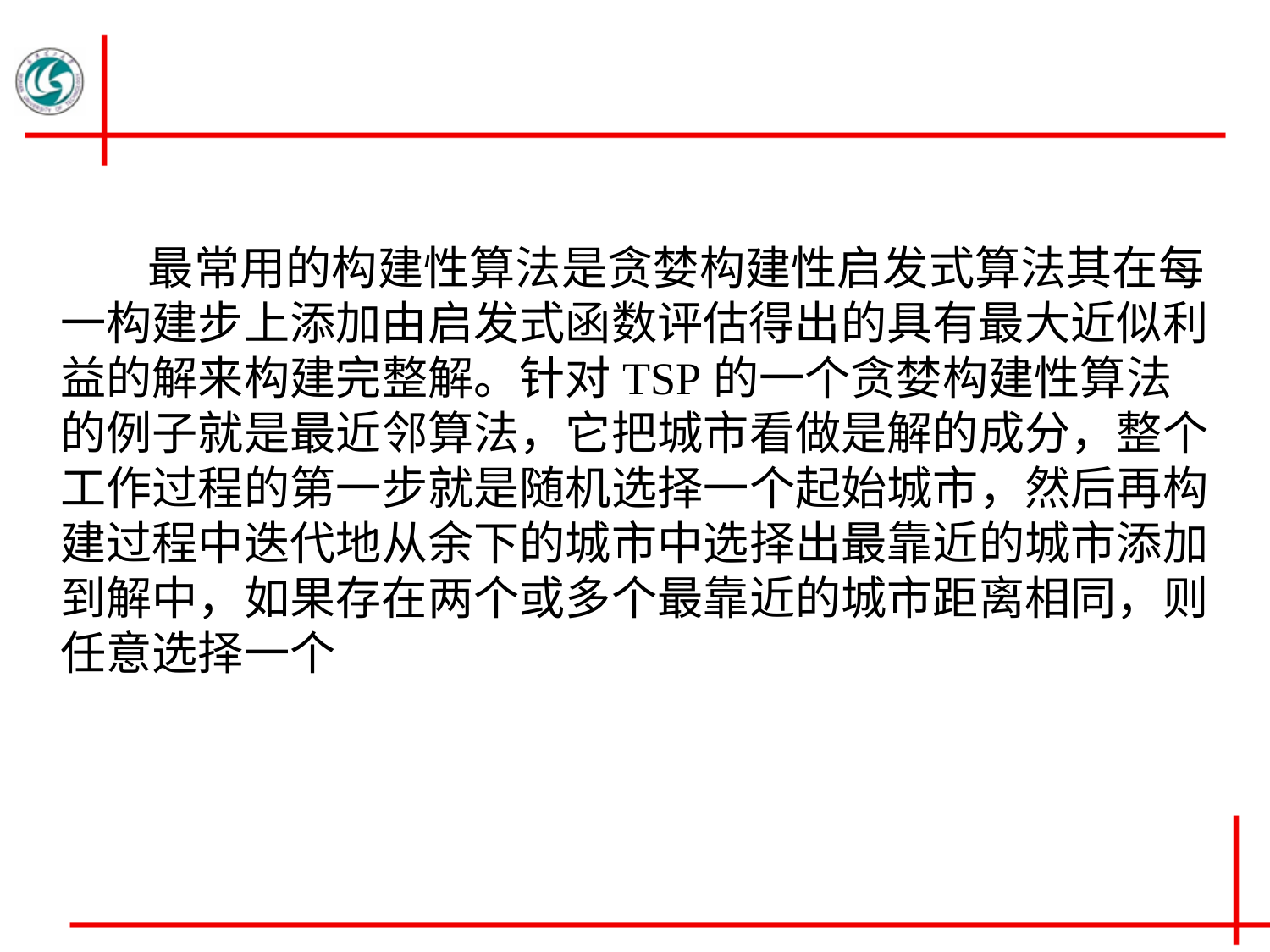

最常用的构建性算法是贪婪构建性启发式算法其在每一构建步上添加由启发式函数评估得出的具有最大近似利益的解来构建完整解。针对TSP的一个贪婪构建性算法的例子就是最近邻算法，它把城市看做是解的成分，整个工作过程的第一步就是随机选择一个起始城市，然后再构建过程中迭代地从余下的城市中选择出最靠近的城市添加到解中，如果存在两个或多个最靠近的城市距离相同，则任意选择一个